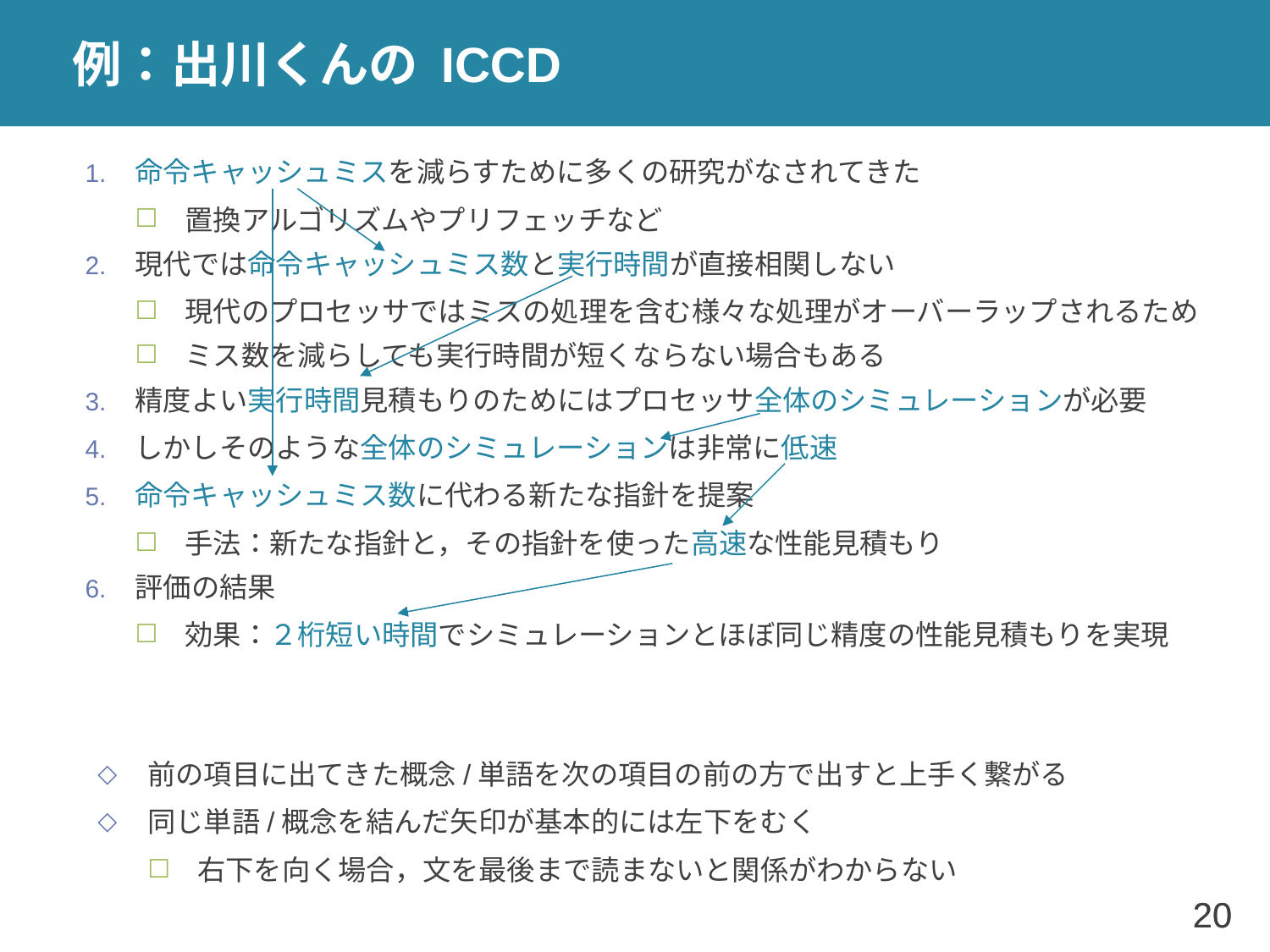

# 例：出川くんの ICCD
命令キャッシュミスを減らすために多くの研究がなされてきた
置換アルゴリズムやプリフェッチなど
現代では命令キャッシュミス数と実行時間が直接相関しない
現代のプロセッサではミスの処理を含む様々な処理がオーバーラップされるため
ミス数を減らしても実行時間が短くならない場合もある
精度よい実行時間見積もりのためにはプロセッサ全体のシミュレーションが必要
しかしそのような全体のシミュレーションは非常に低速
命令キャッシュミス数に代わる新たな指針を提案
手法：新たな指針と，その指針を使った高速な性能見積もり
評価の結果
効果：２桁短い時間でシミュレーションとほぼ同じ精度の性能見積もりを実現
前の項目に出てきた概念/単語を次の項目の前の方で出すと上手く繋がる
同じ単語/概念を結んだ矢印が基本的には左下をむく
右下を向く場合，文を最後まで読まないと関係がわからない